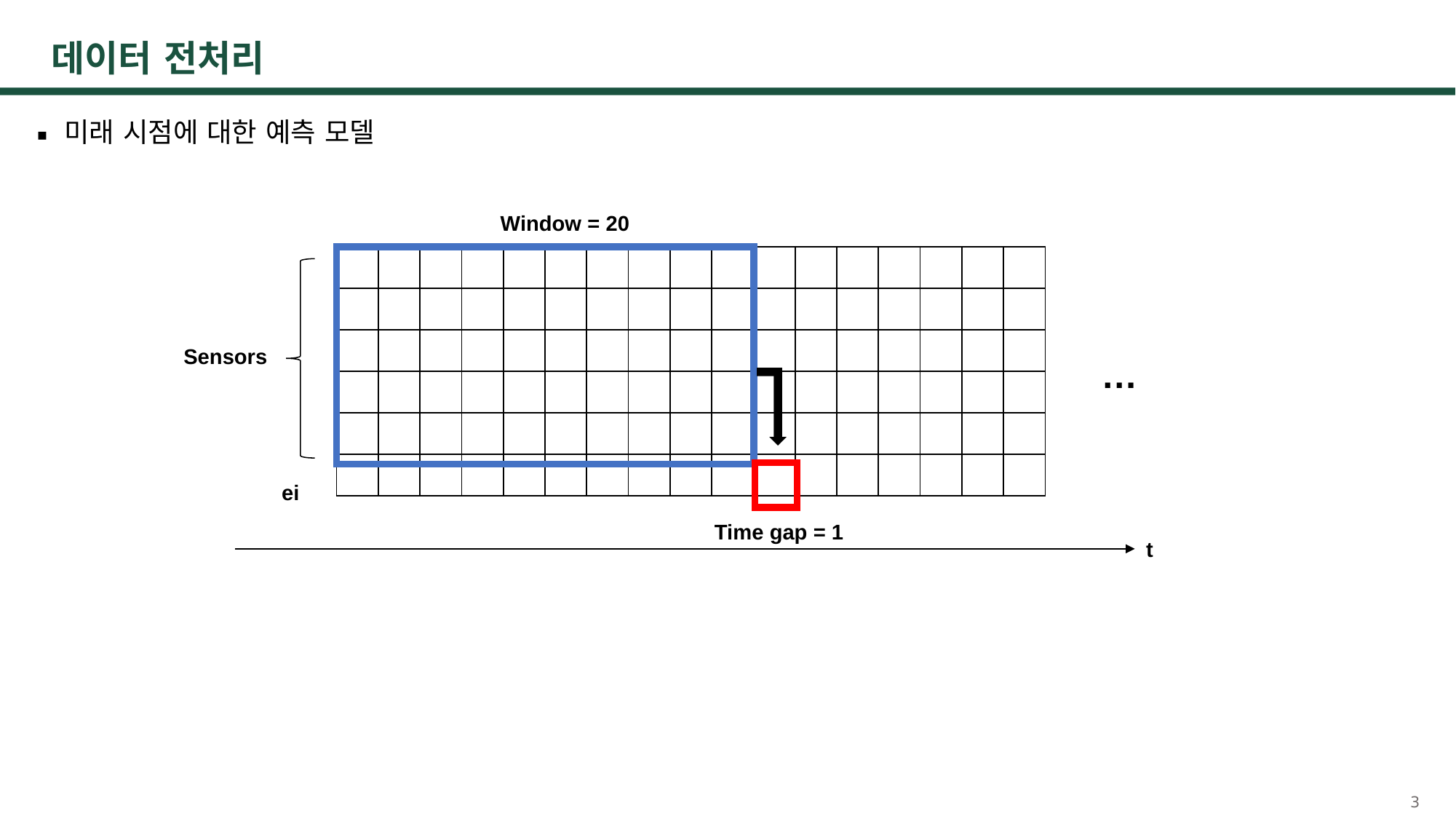

# 데이터 전처리
미래 시점에 대한 예측 모델

Window = 20
|  |  |  |  |  |  |  |  |  |  |  |  |  |  |  |  |  |
| --- | --- | --- | --- | --- | --- | --- | --- | --- | --- | --- | --- | --- | --- | --- | --- | --- |
|  |  |  |  |  |  |  |  |  |  |  |  |  |  |  |  |  |
|  |  |  |  |  |  |  |  |  |  |  |  |  |  |  |  |  |
|  |  |  |  |  |  |  |  |  |  |  |  |  |  |  |  |  |
|  |  |  |  |  |  |  |  |  |  |  |  |  |  |  |  |  |
|  |  |  |  |  |  |  |  |  |  |  |  |  |  |  |  |  |

Sensors
…

ei
Time gap = 1
t
3